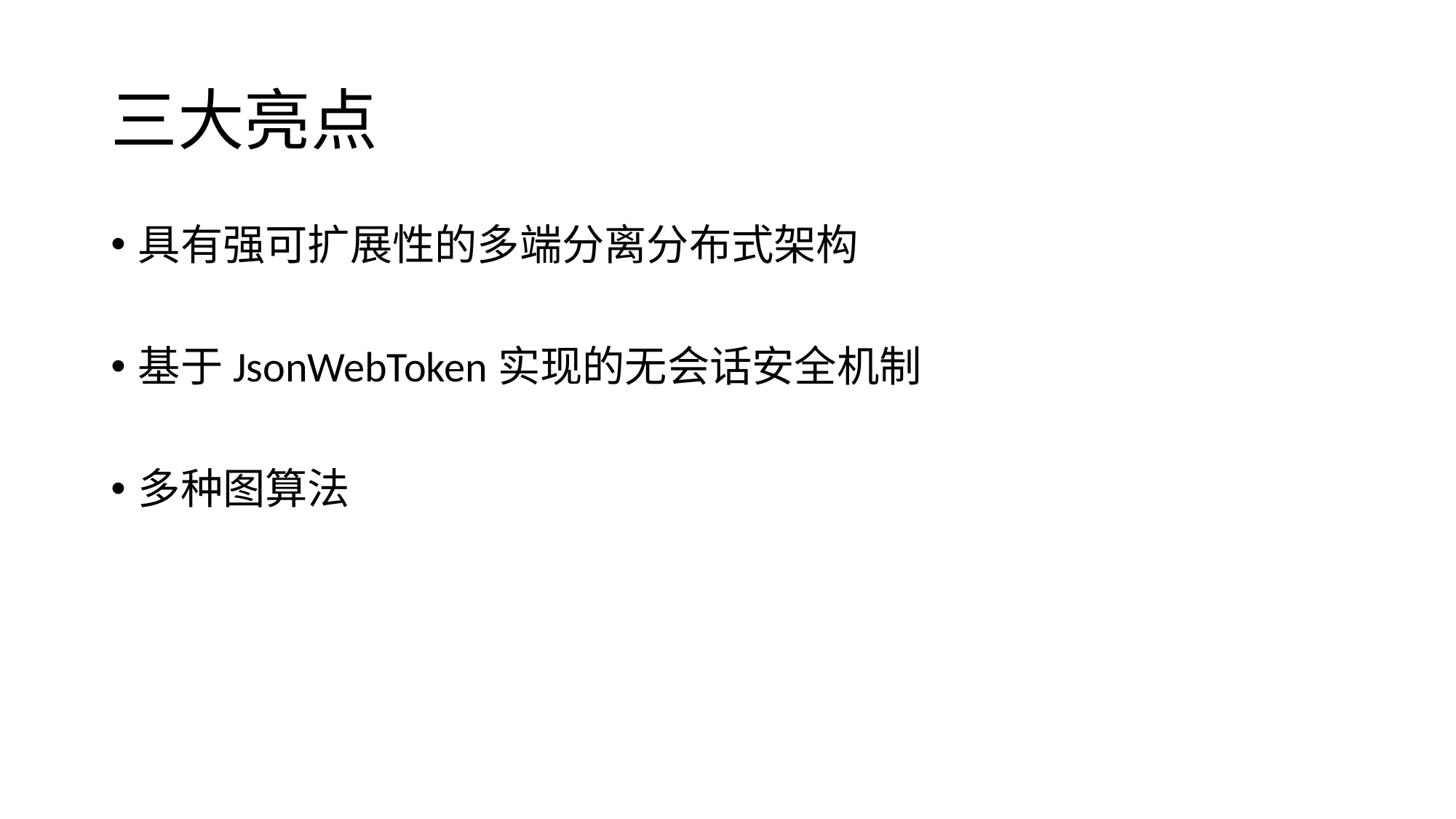

# 三大亮点
具有强可扩展性的多端分离分布式架构

基于JsonWebToken实现的无会话安全机制

多种图算法